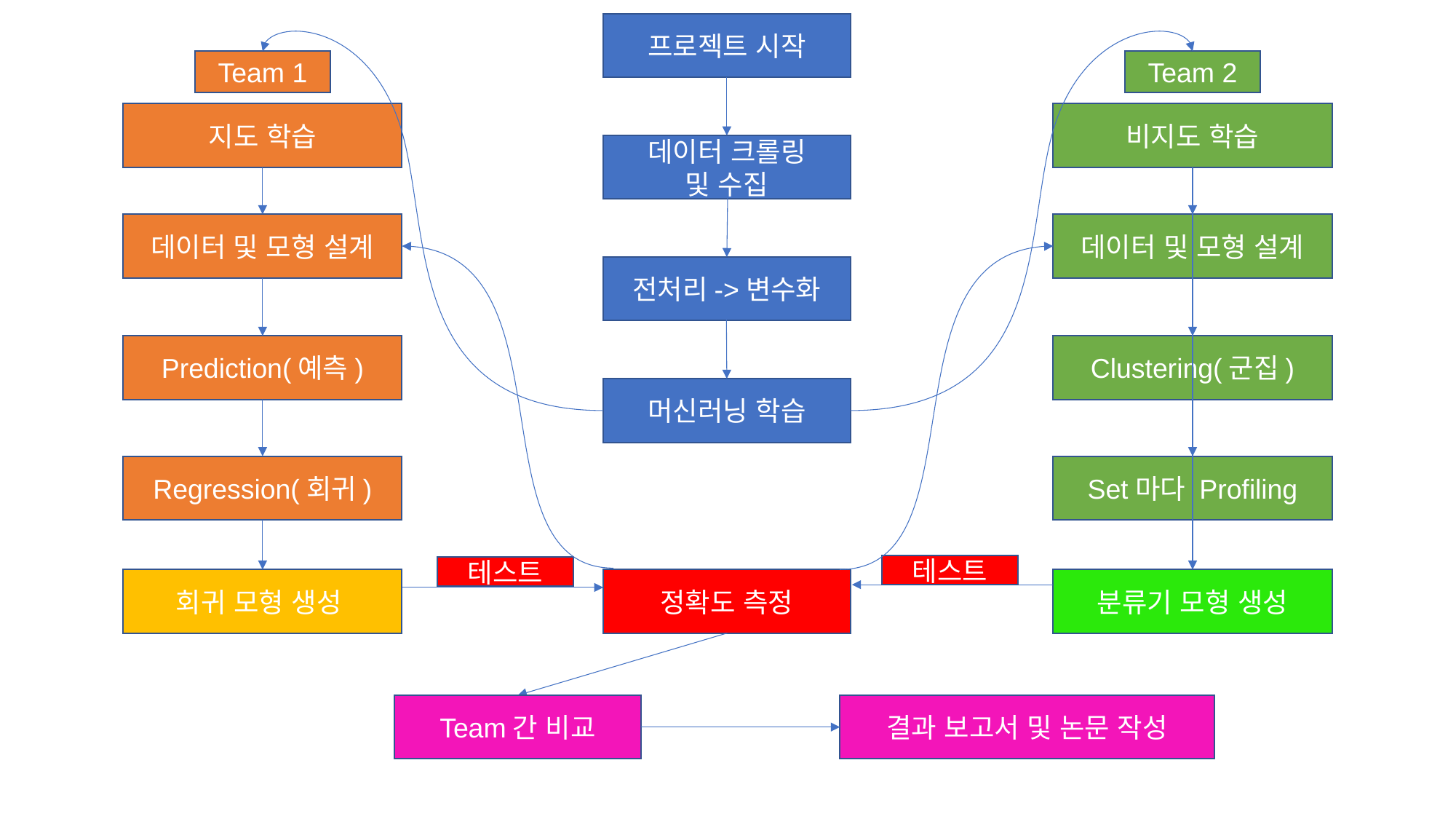

프로젝트 시작
Team 1
Team 2
지도 학습
비지도 학습
데이터 크롤링
및 수집
데이터 및 모형 설계
데이터 및 모형 설계
전처리->변수화
Prediction(예측)
Clustering(군집)
머신러닝 학습
Regression(회귀)
Set마다 Profiling
테스트
테스트
정확도 측정
회귀 모형 생성
분류기 모형 생성
결과 보고서 및 논문 작성
Team간 비교